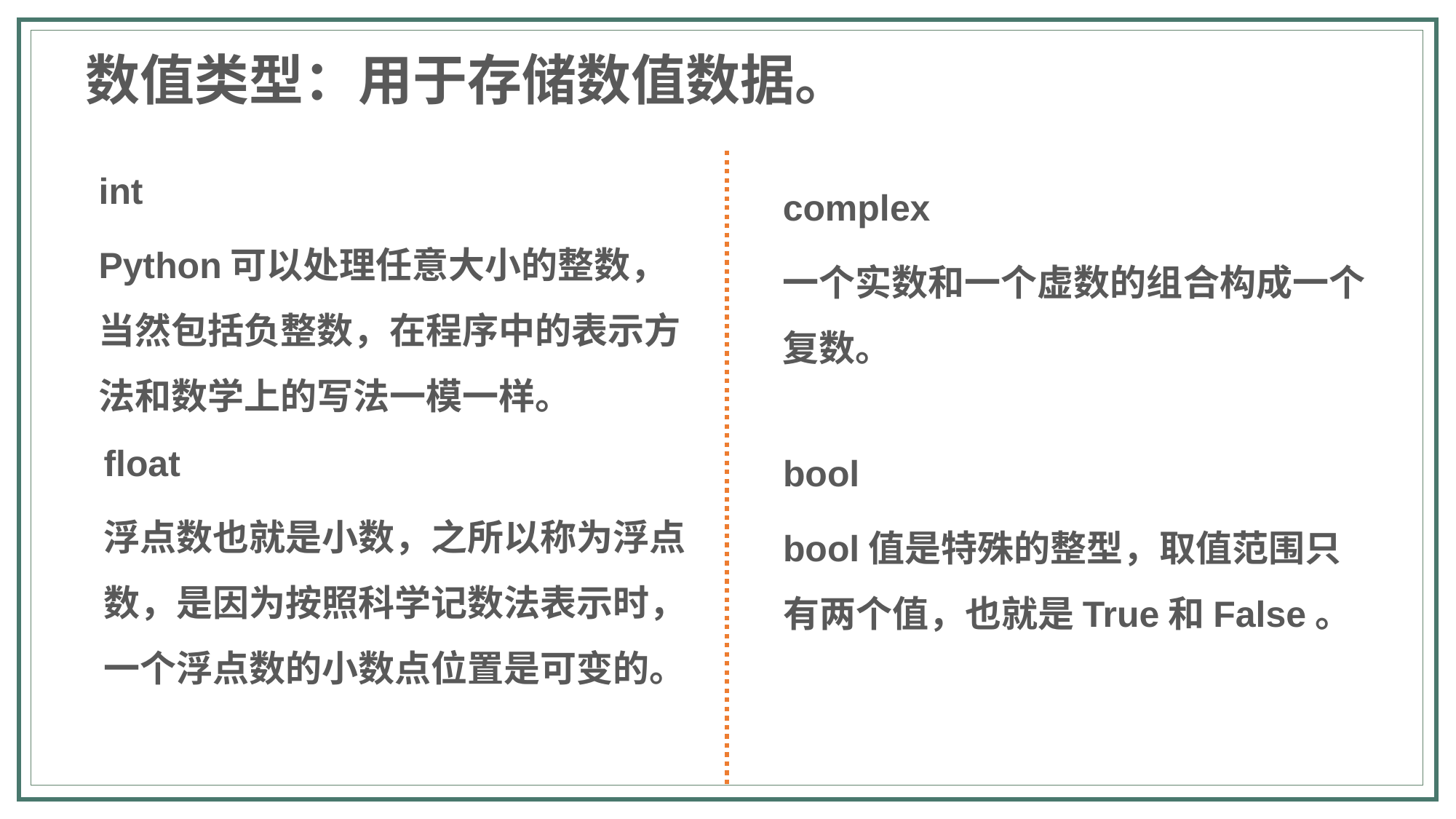

数值类型：用于存储数值数据。

int
Python可以处理任意大小的整数，当然包括负整数，在程序中的表示方法和数学上的写法一模一样。

complex
一个实数和一个虚数的组合构成一个复数。
float
浮点数也就是小数，之所以称为浮点数，是因为按照科学记数法表示时，一个浮点数的小数点位置是可变的。
bool
bool值是特殊的整型，取值范围只有两个值，也就是True和False。